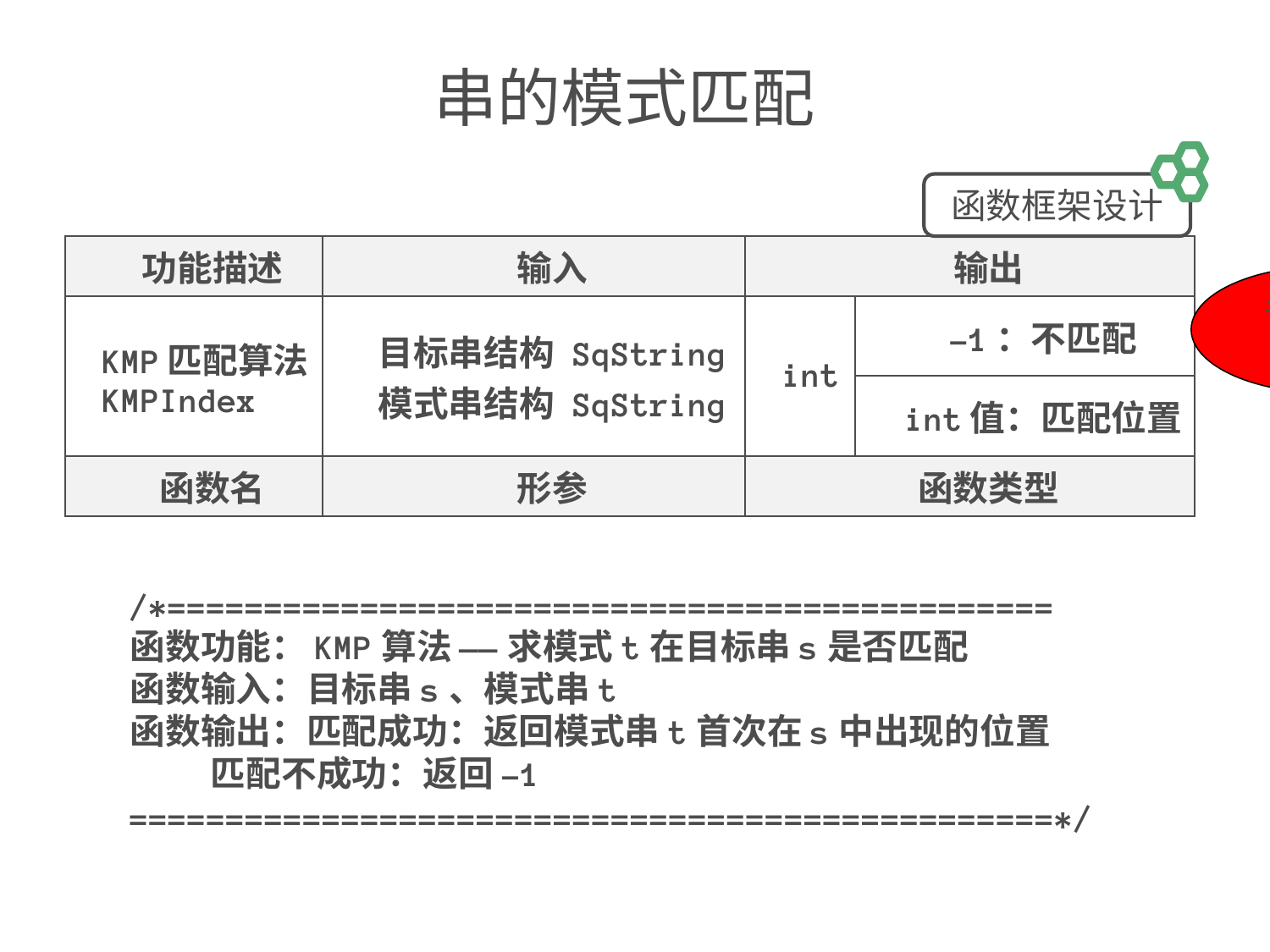

# 串的模式匹配

函数框架设计
| 功能描述 | 输入 | 输出 |  |
| --- | --- | --- | --- |
| KMP匹配算法 KMPIndex | 目标串结构 SqString 模式串结构 SqString | int | -1：不匹配 |
|  |  |  | int值：匹配位置 |
| 函数名 | 形参 | 函数类型 |  |
书中改错
=1，改为-1
/*==============================================
函数功能：KMP算法­——求模式t在目标串s是否匹配
函数输入：目标串s、模式串t
函数输出：匹配成功：返回模式串t首次在s中出现的位置
         匹配不成功：返回-1
================================================*/

108